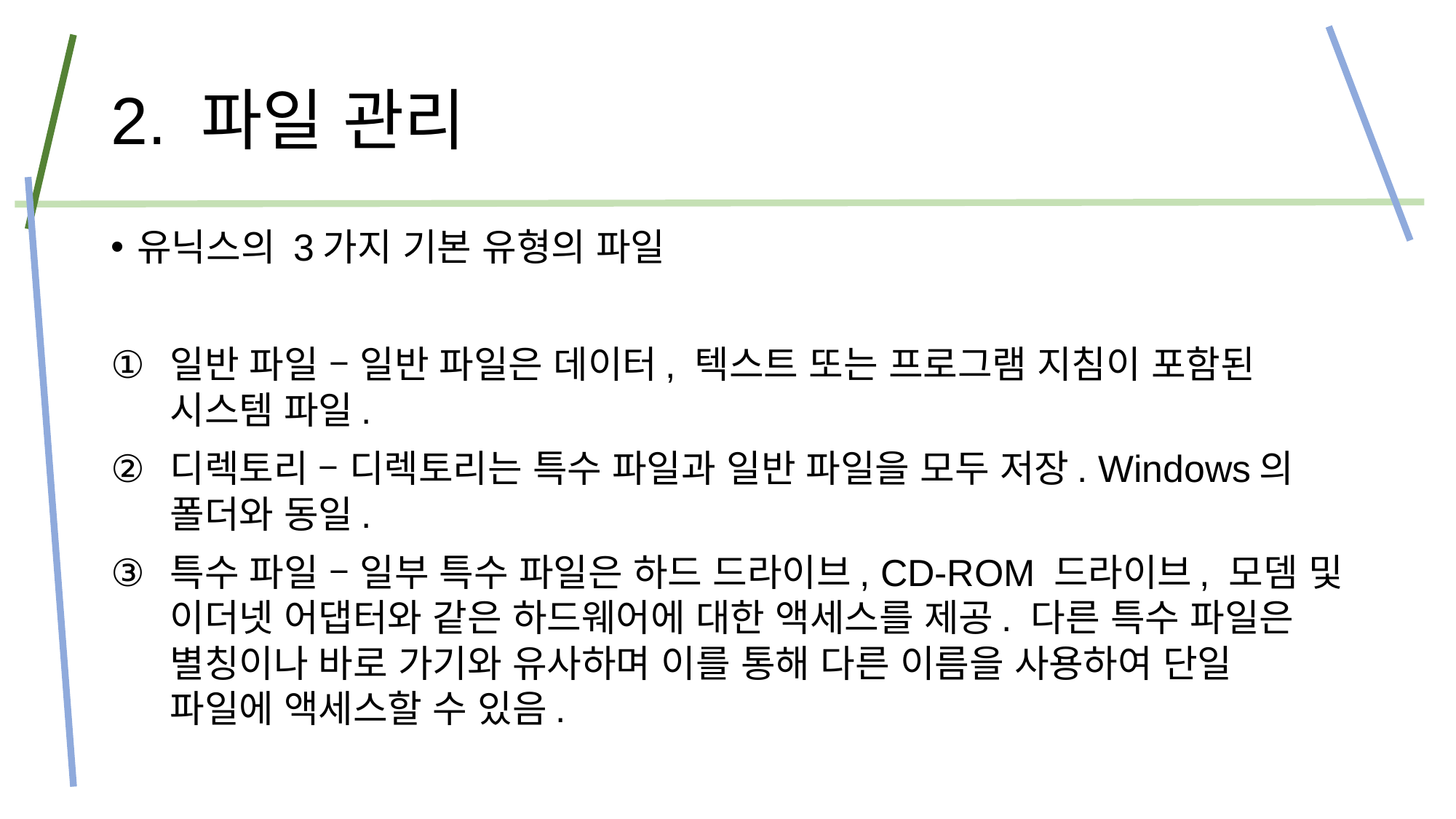

# 2. 파일 관리
유닉스의 3가지 기본 유형의 파일

일반 파일 – 일반 파일은 데이터, 텍스트 또는 프로그램 지침이 포함된 시스템 파일.
디렉토리 – 디렉토리는 특수 파일과 일반 파일을 모두 저장. Windows의 폴더와 동일.
특수 파일 – 일부 특수 파일은 하드 드라이브, CD-ROM 드라이브, 모뎀 및 이더넷 어댑터와 같은 하드웨어에 대한 액세스를 제공. 다른 특수 파일은 별칭이나 바로 가기와 유사하며 이를 통해 다른 이름을 사용하여 단일 파일에 액세스할 수 있음.